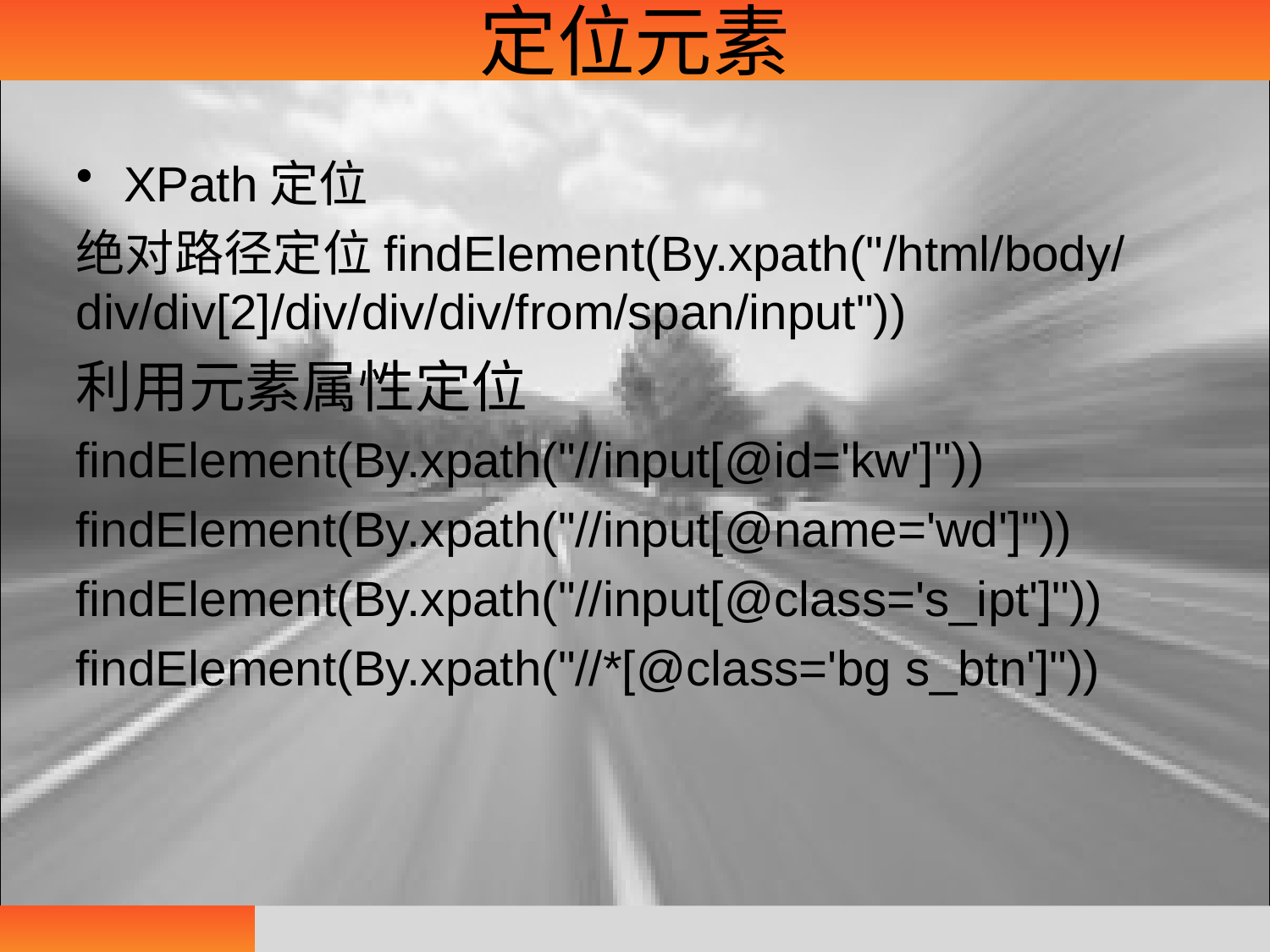

# 定位元素
XPath定位
绝对路径定位findElement(By.xpath("/html/body/div/div[2]/div/div/div/from/span/input"))
利用元素属性定位
findElement(By.xpath("//input[@id='kw']"))
findElement(By.xpath("//input[@name='wd']"))
findElement(By.xpath("//input[@class='s_ipt']"))
findElement(By.xpath("//*[@class='bg s_btn']"))